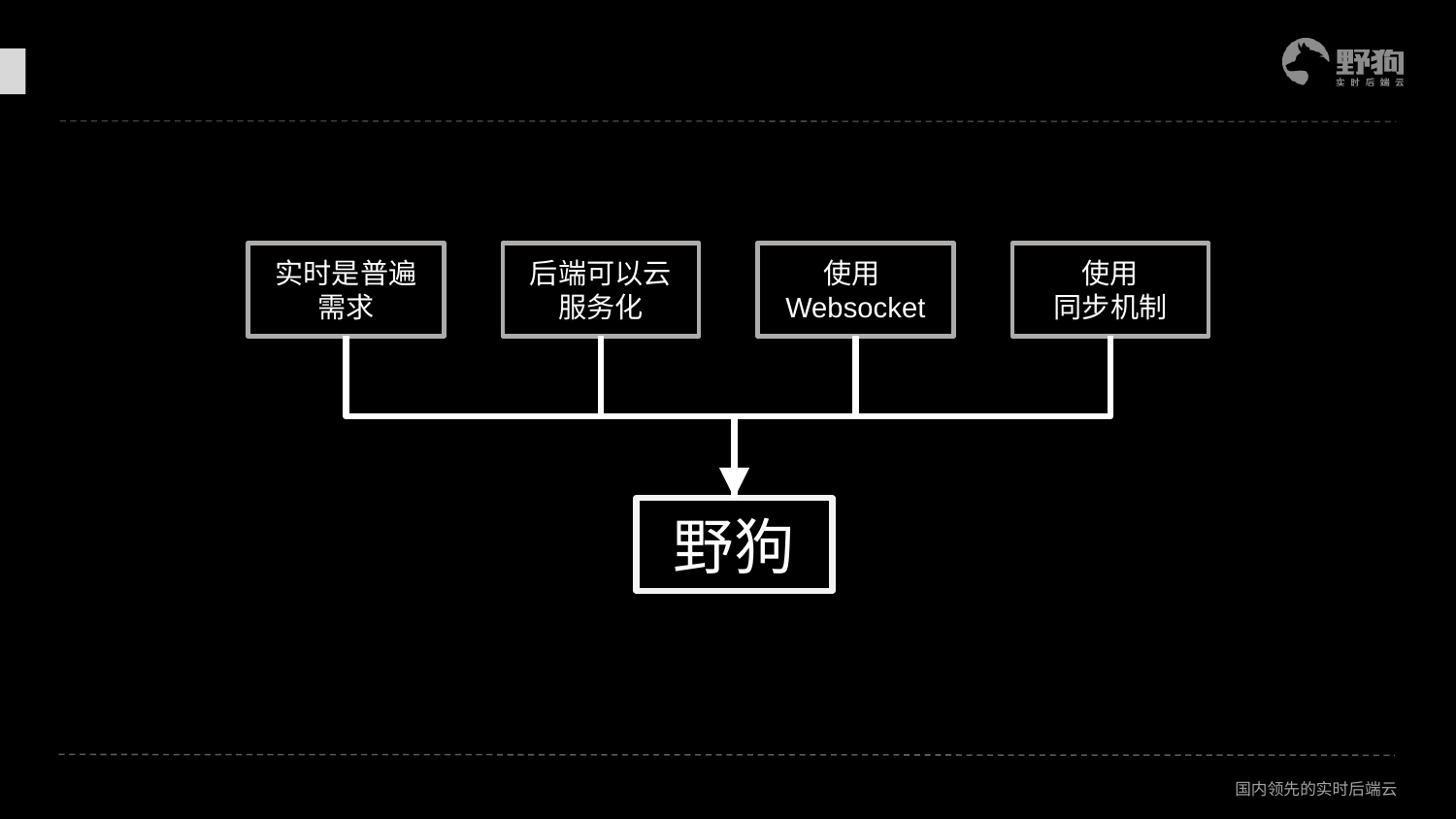

#
实时是普遍需求
后端可以云服务化
使用Websocket
使用
同步机制
野狗